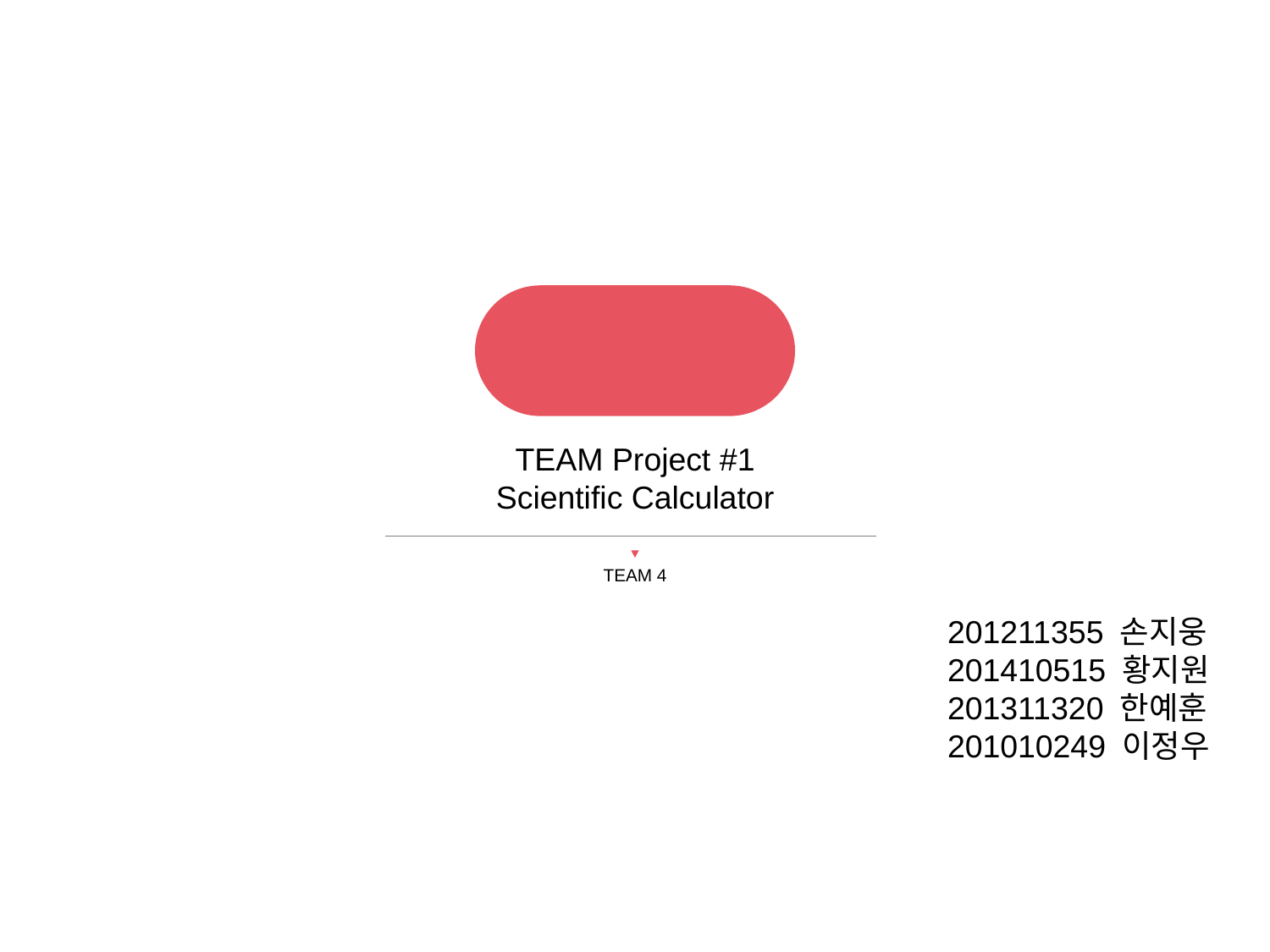

Programming Project
TEAM Project #1
Scientific Calculator

TEAM 4
201211355 손지웅
201410515 황지원
201311320 한예훈
201010249 이정우